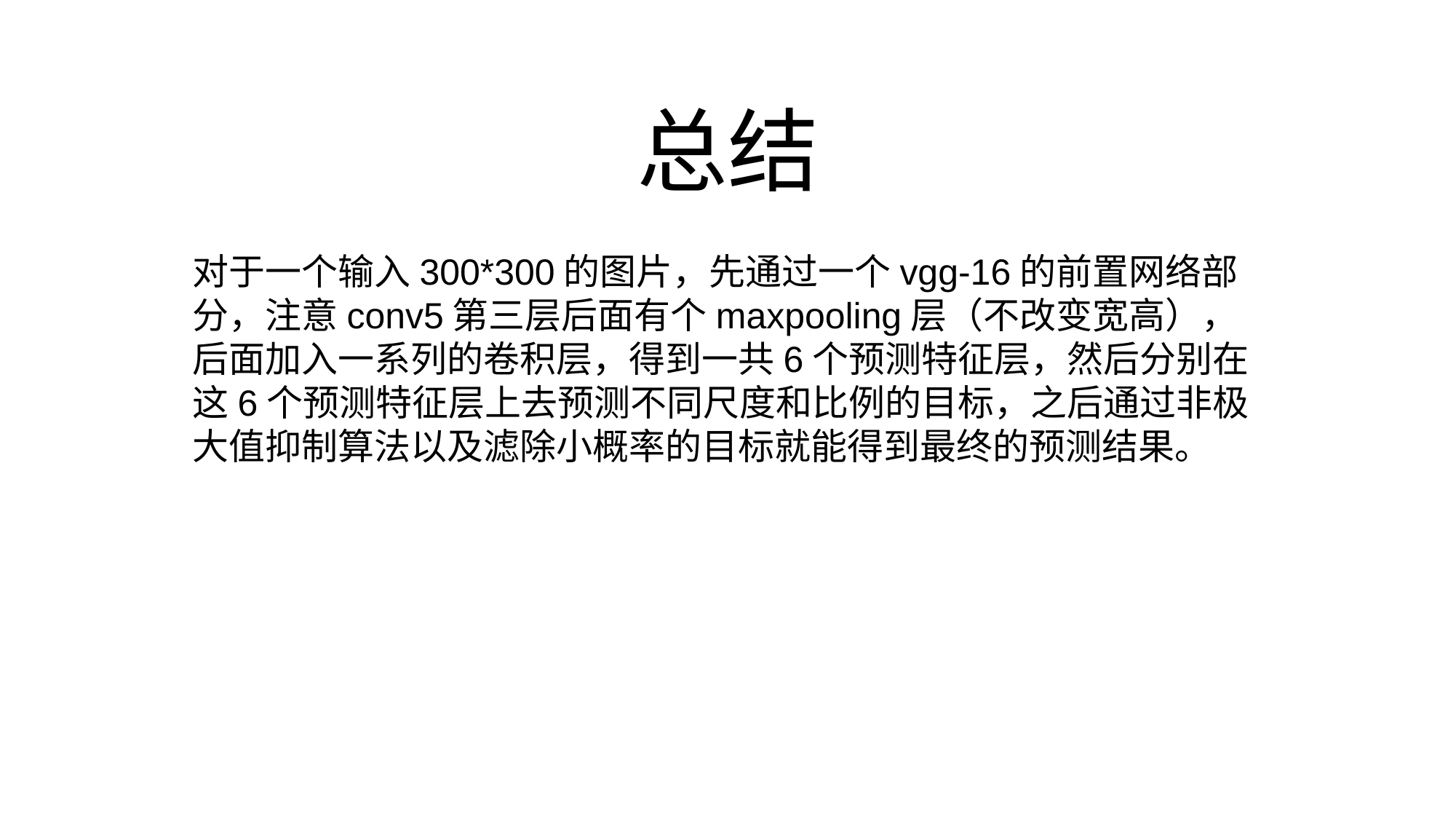

# 总结
对于一个输入300*300的图片，先通过一个vgg-16的前置网络部分，注意conv5第三层后面有个maxpooling层（不改变宽高），后面加入一系列的卷积层，得到一共6个预测特征层，然后分别在这6个预测特征层上去预测不同尺度和比例的目标，之后通过非极大值抑制算法以及滤除小概率的目标就能得到最终的预测结果。